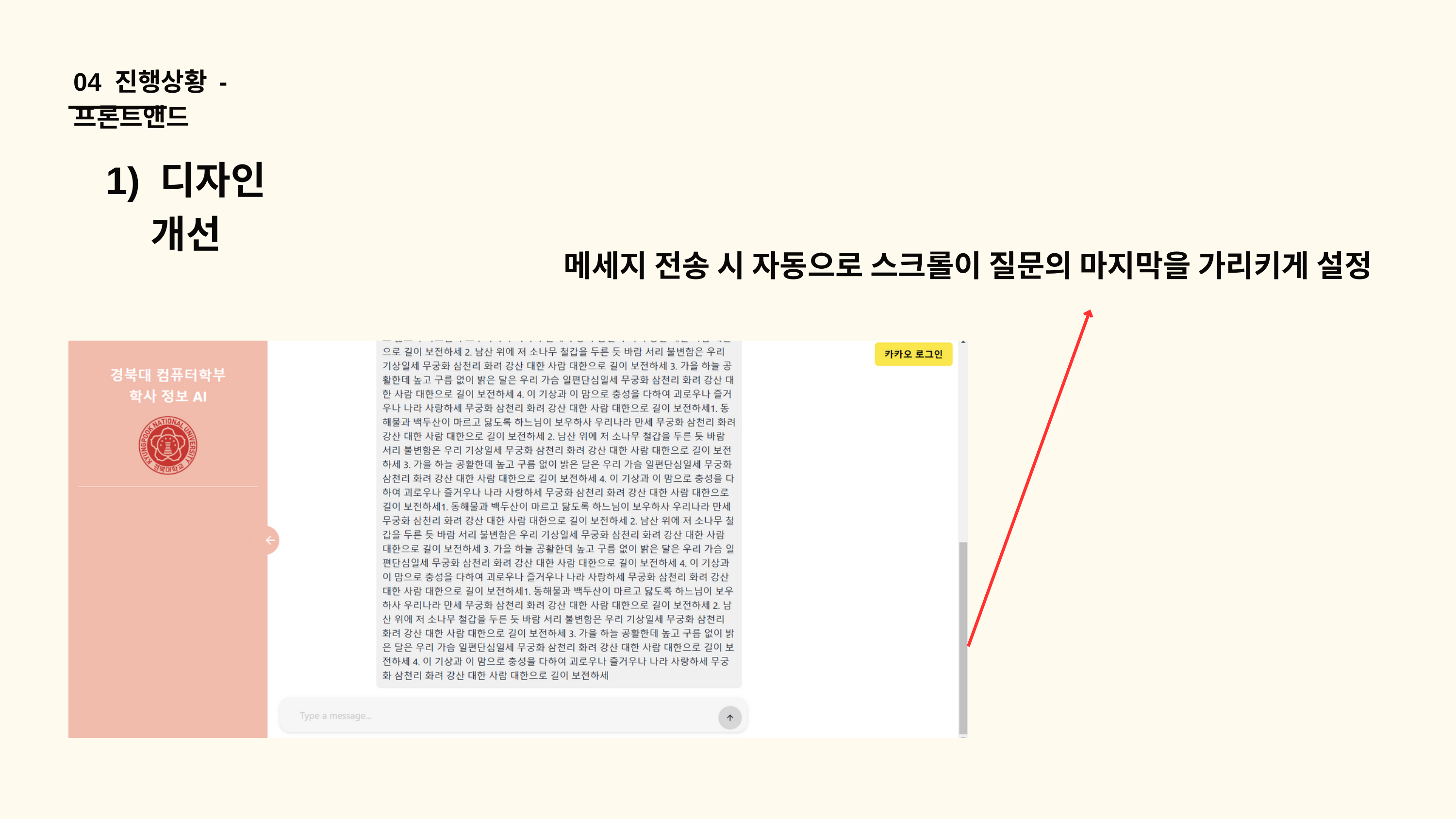

04 진행상황 - 프론트앤드

1) 디자인 개선
메세지 전송 시 자동으로 스크롤이 질문의 마지막을 가리키게 설정